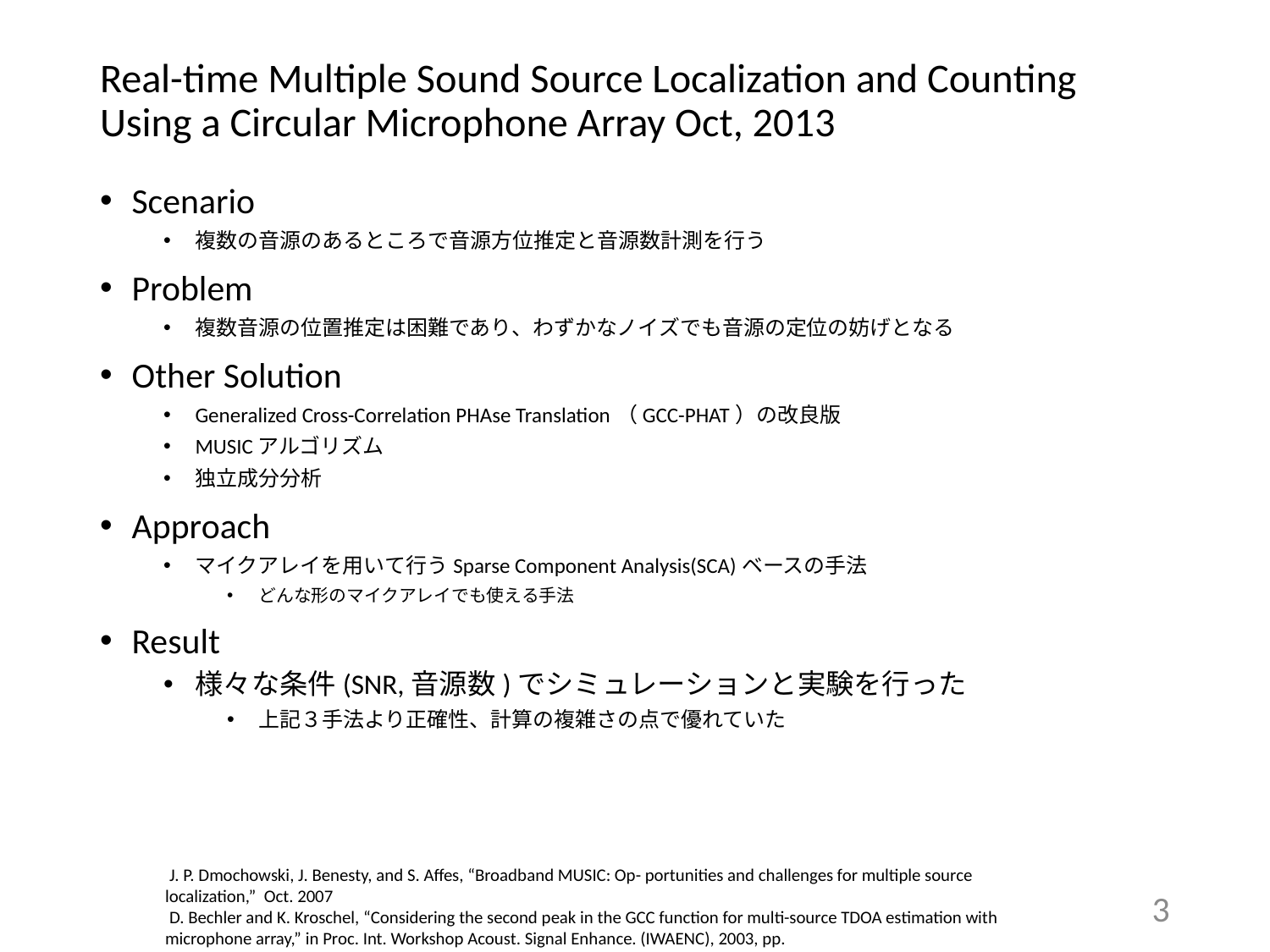

# Real-time Multiple Sound Source Localization and Counting Using a Circular Microphone Array Oct, 2013
Scenario
複数の音源のあるところで音源方位推定と音源数計測を行う
Problem
複数音源の位置推定は困難であり、わずかなノイズでも音源の定位の妨げとなる
Other Solution
Generalized Cross-Correlation PHAse Translation（GCC-PHAT）の改良版
MUSICアルゴリズム
独立成分分析
Approach
マイクアレイを用いて行うSparse Component Analysis(SCA)ベースの手法
どんな形のマイクアレイでも使える手法
Result
様々な条件(SNR,音源数)でシミュレーションと実験を行った
上記３手法より正確性、計算の複雑さの点で優れていた
 J. P. Dmochowski, J. Benesty, and S. Affes, “Broadband MUSIC: Op- portunities and challenges for multiple source localization,”  Oct. 2007
 D. Bechler and K. Kroschel, “Considering the second peak in the GCC function for multi-source TDOA estimation with microphone array,” in Proc. Int. Workshop Acoust. Signal Enhance. (IWAENC), 2003, pp.

3